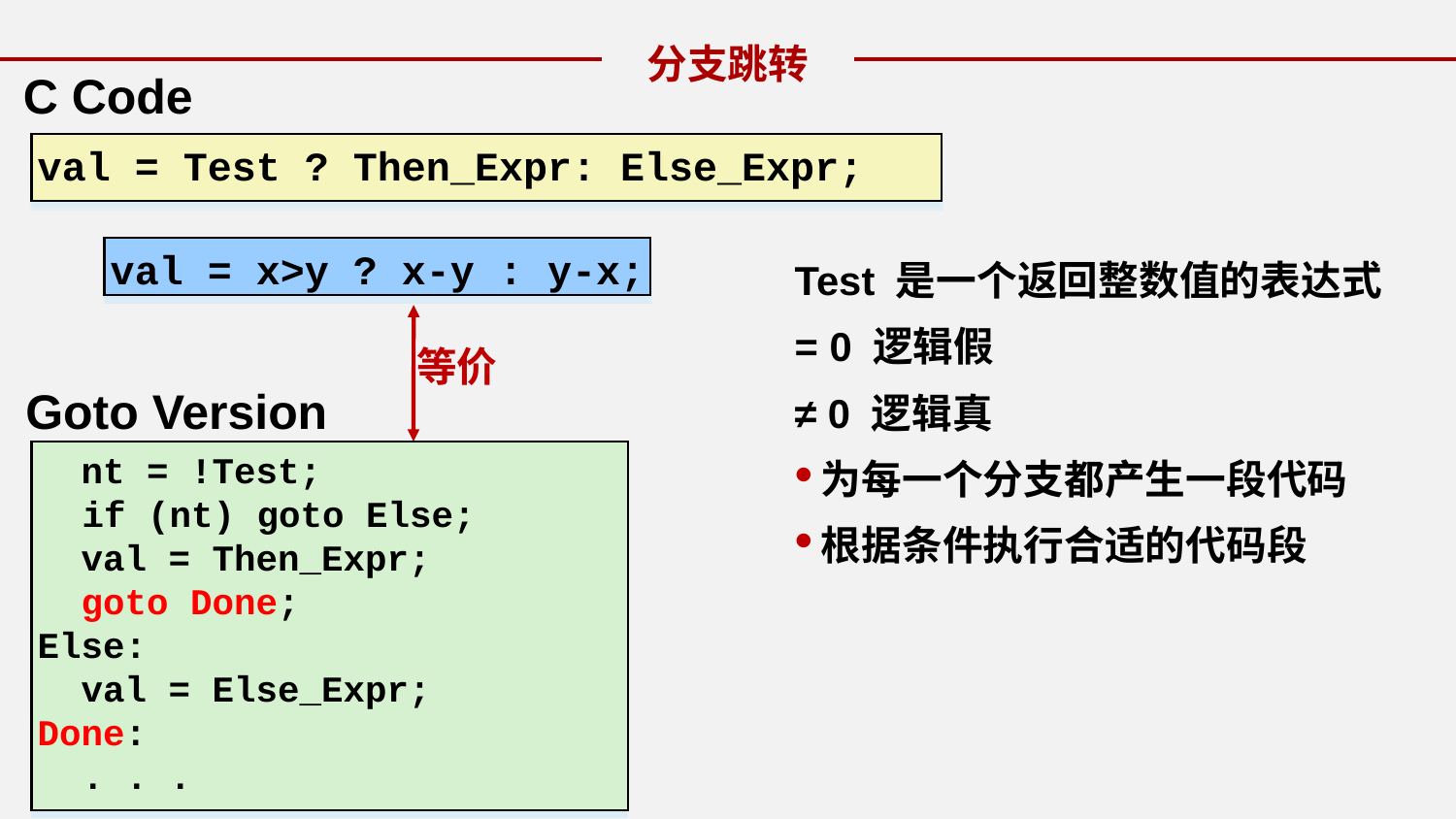

分支跳转
C Code
val = Test ? Then_Expr: Else_Expr;
val = x>y ? x-y : y-x;
Test 是一个返回整数值的表达式
= 0 逻辑假
≠ 0 逻辑真
为每一个分支都产生一段代码
根据条件执行合适的代码段
等价
Goto Version
  nt = !Test;
	if (nt) goto Else;
  val = Then_Expr;
  goto Done;
Else:
  val = Else_Expr;
Done:
	. . .